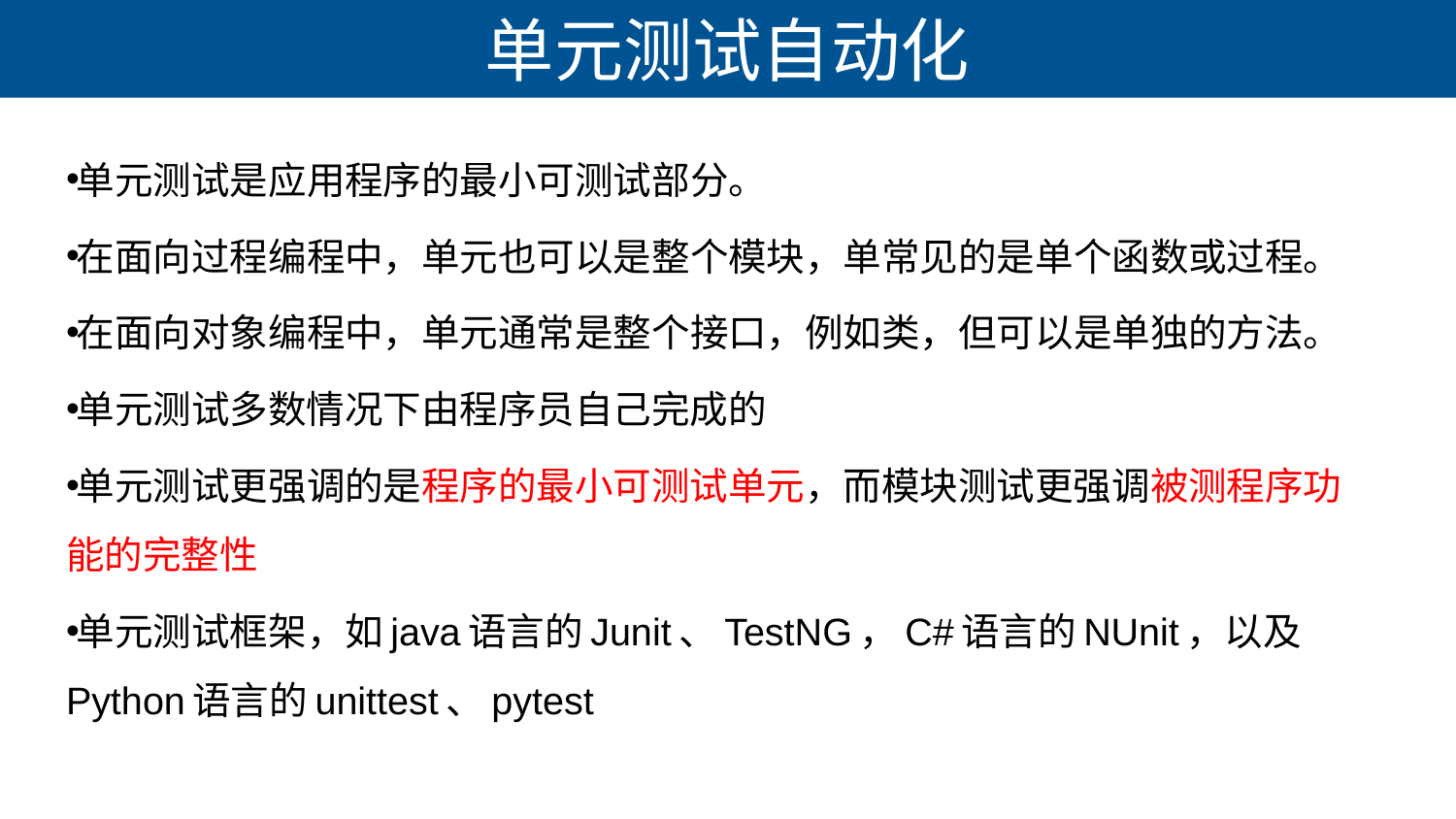

# 单元测试自动化
单元测试是应用程序的最小可测试部分。
在面向过程编程中，单元也可以是整个模块，单常见的是单个函数或过程。
在面向对象编程中，单元通常是整个接口，例如类，但可以是单独的方法。
单元测试多数情况下由程序员自己完成的
单元测试更强调的是程序的最小可测试单元，而模块测试更强调被测程序功能的完整性
单元测试框架，如java语言的Junit、TestNG，C#语言的NUnit，以及Python语言的unittest、pytest